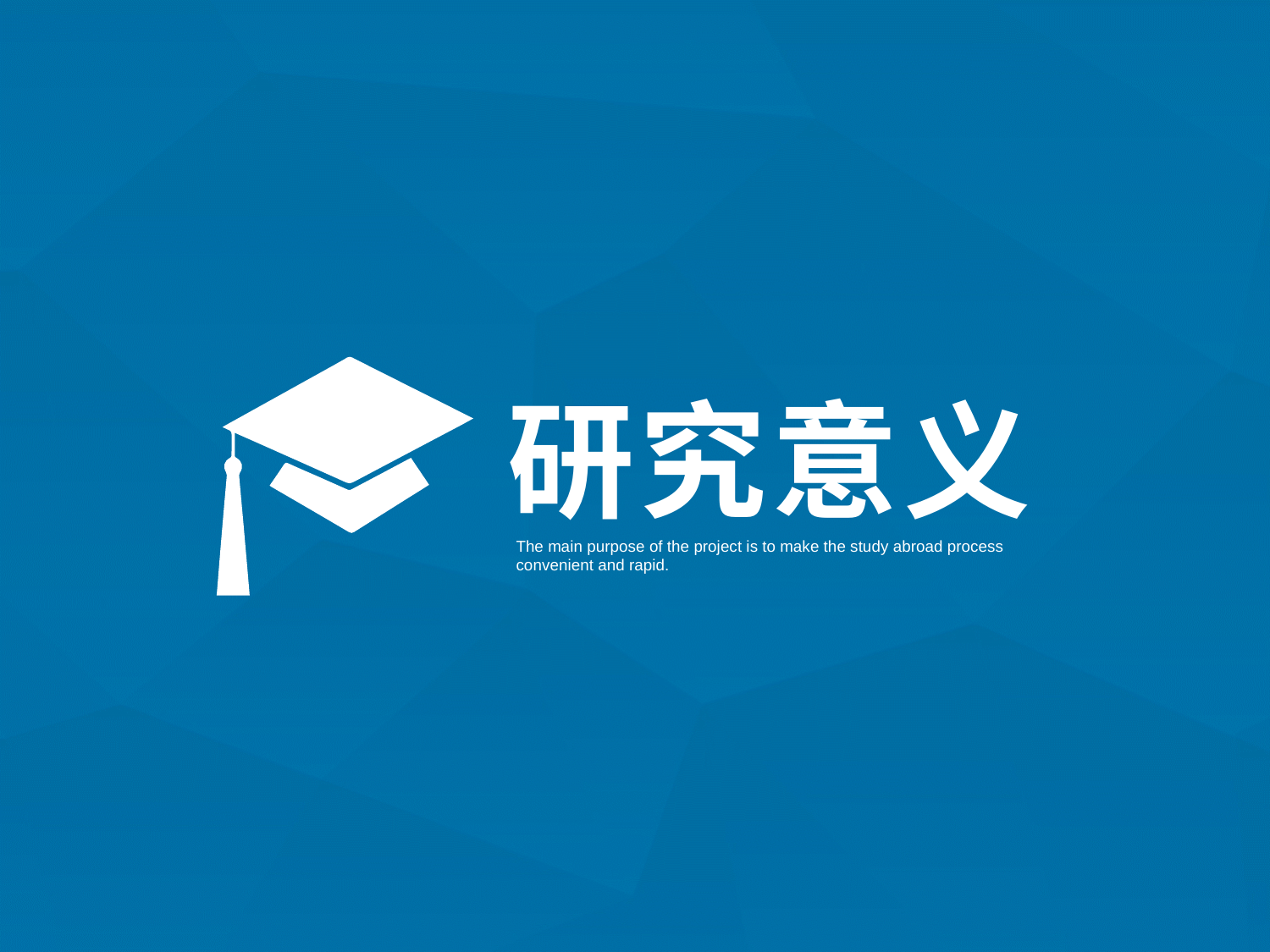

研究意义
The main purpose of the project is to make the study abroad process convenient and rapid.